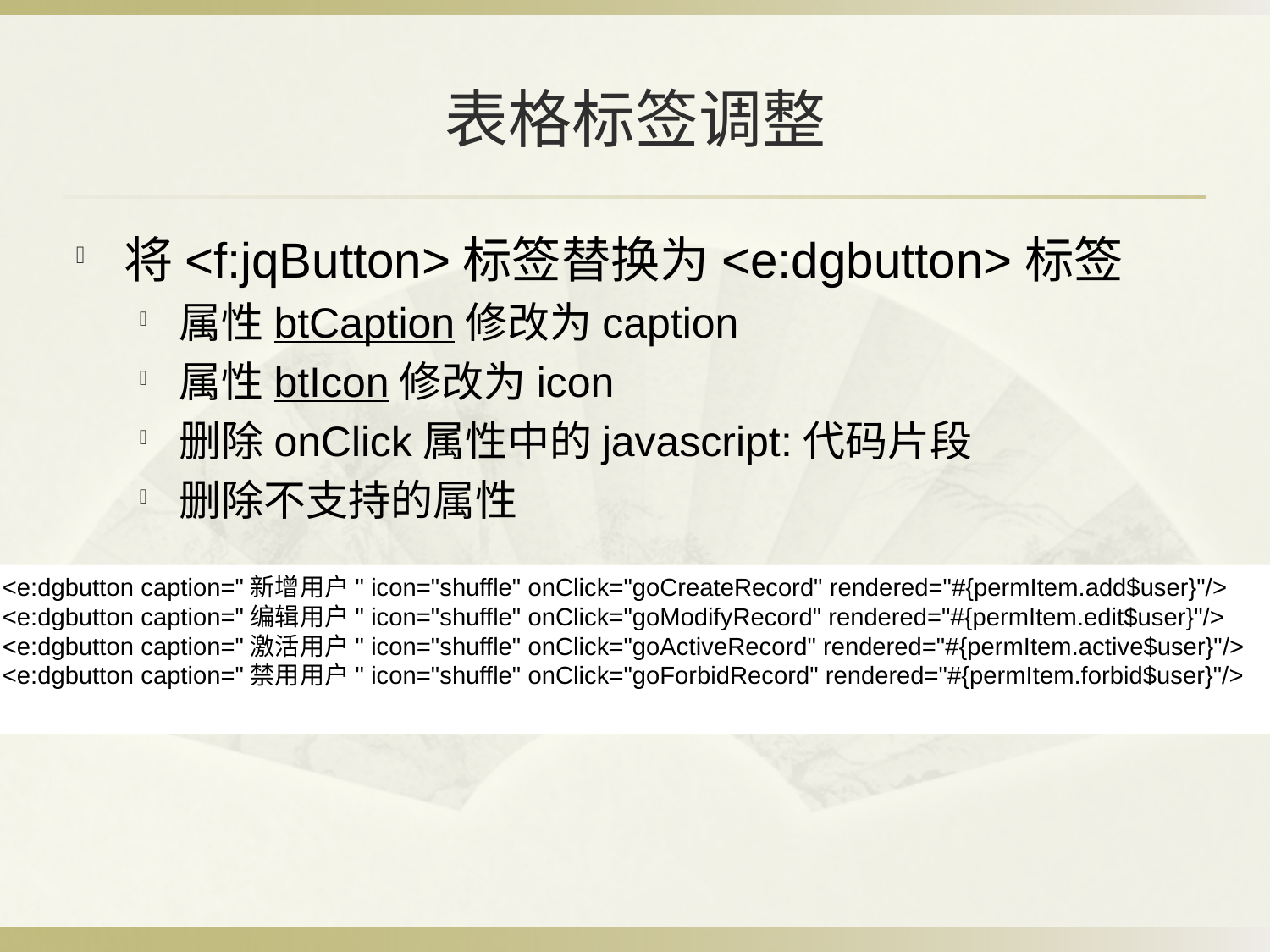

# 表格标签调整
将<f:jqButton>标签替换为<e:dgbutton>标签
属性btCaption修改为caption
属性btIcon修改为icon
删除onClick属性中的javascript:代码片段
删除不支持的属性
<e:dgbutton caption="新增用户" icon="shuffle" onClick="goCreateRecord" rendered="#{permItem.add$user}"/>
<e:dgbutton caption="编辑用户" icon="shuffle" onClick="goModifyRecord" rendered="#{permItem.edit$user}"/>
<e:dgbutton caption="激活用户" icon="shuffle" onClick="goActiveRecord" rendered="#{permItem.active$user}"/>
<e:dgbutton caption="禁用用户" icon="shuffle" onClick="goForbidRecord" rendered="#{permItem.forbid$user}"/>